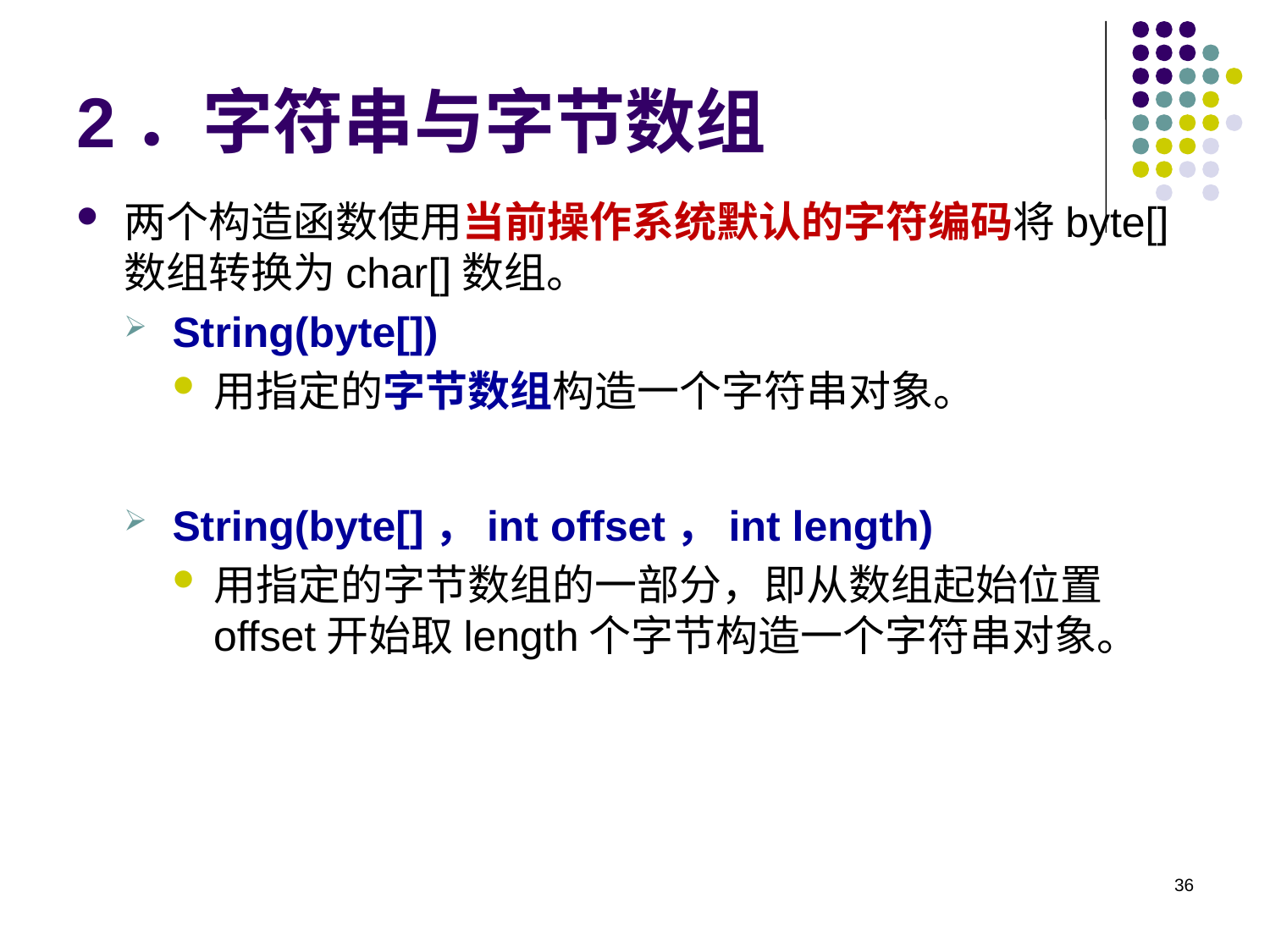

# 2．字符串与字节数组
两个构造函数使用当前操作系统默认的字符编码将byte[]数组转换为char[]数组。
String(byte[])
用指定的字节数组构造一个字符串对象。

String(byte[]，int offset，int length)
用指定的字节数组的一部分，即从数组起始位置offset开始取length个字节构造一个字符串对象。

36